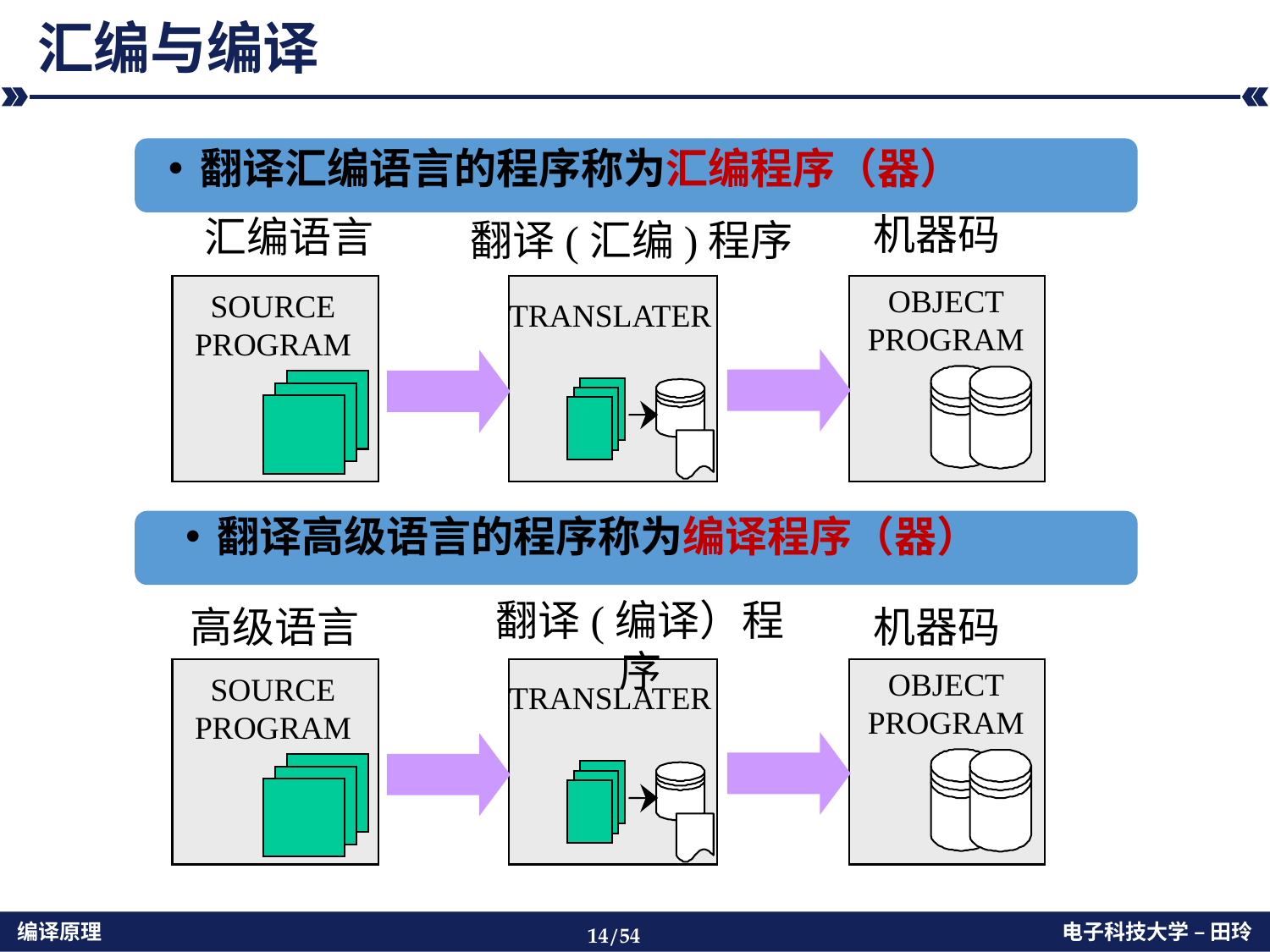

# 汇编与编译

翻译汇编语言的程序称为汇编程序（器）

机器码
汇编语言
翻译(汇编)程序
OBJECT PROGRAM

SOURCE PROGRAM
TRANSLATER

翻译高级语言的程序称为编译程序（器）

翻译(编译）程序
高级语言
机器码
OBJECT PROGRAM

SOURCE PROGRAM
TRANSLATER